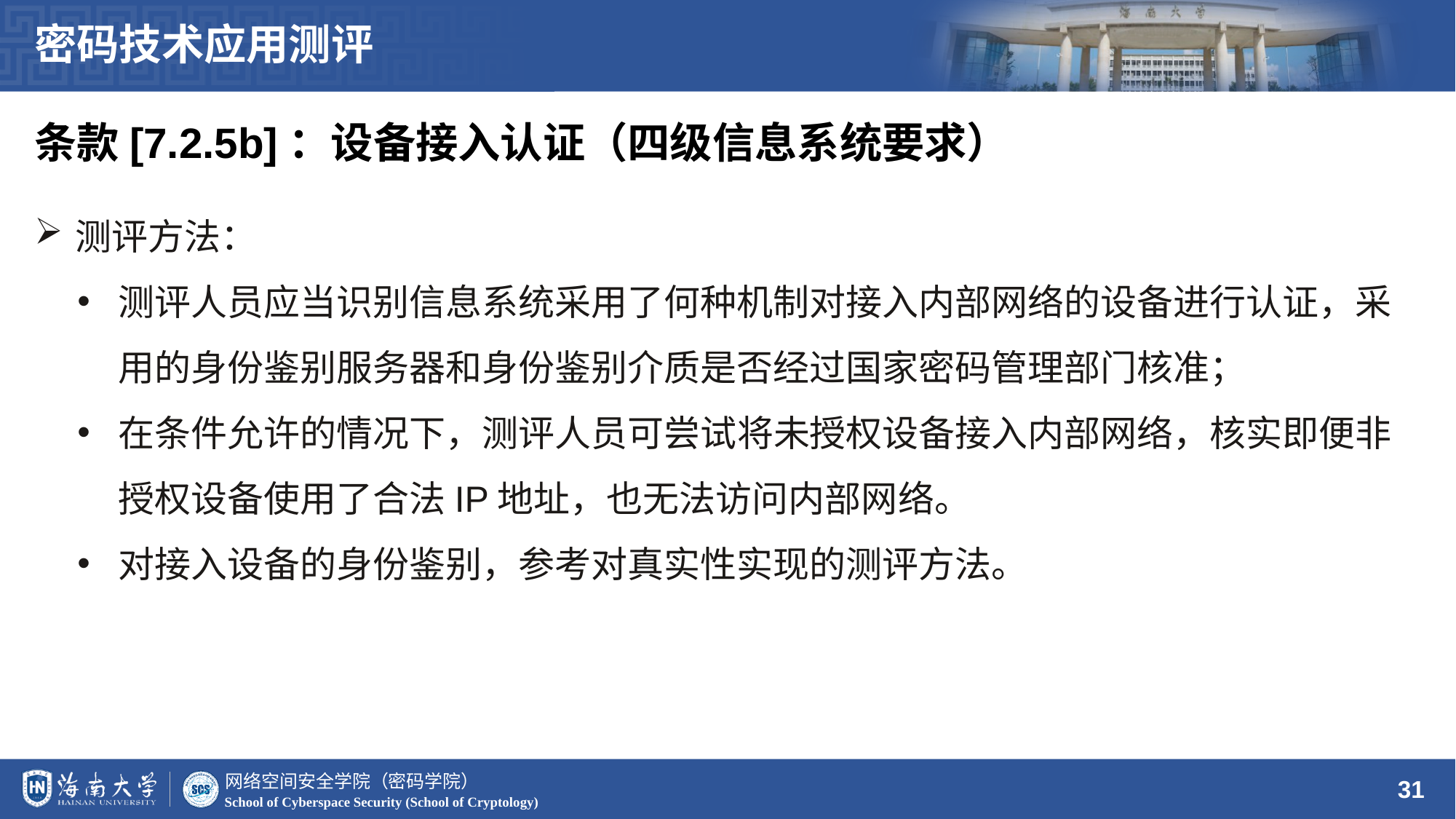

密码技术应用测评
条款[7.2.5b]：设备接入认证（四级信息系统要求）
测评方法：
测评人员应当识别信息系统采用了何种机制对接入内部网络的设备进行认证，采用的身份鉴别服务器和身份鉴别介质是否经过国家密码管理部门核准；
在条件允许的情况下，测评人员可尝试将未授权设备接入内部网络，核实即便非授权设备使用了合法IP地址，也无法访问内部网络。
对接入设备的身份鉴别，参考对真实性实现的测评方法。
31